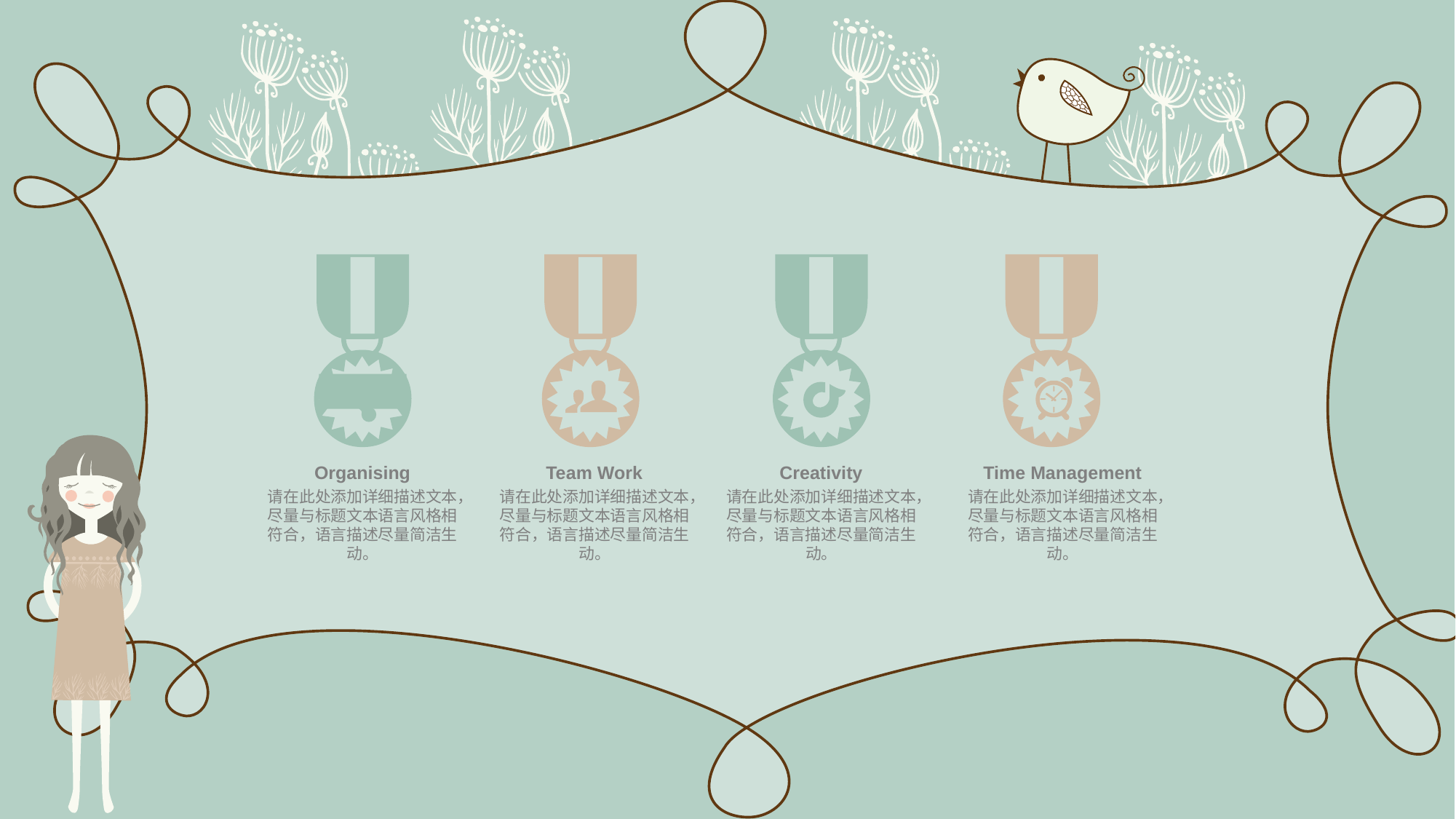

Organising
请在此处添加详细描述文本，尽量与标题文本语言风格相符合，语言描述尽量简洁生动。
Team Work
请在此处添加详细描述文本，尽量与标题文本语言风格相符合，语言描述尽量简洁生动。
Creativity
请在此处添加详细描述文本，尽量与标题文本语言风格相符合，语言描述尽量简洁生动。
Time Management
请在此处添加详细描述文本，尽量与标题文本语言风格相符合，语言描述尽量简洁生动。